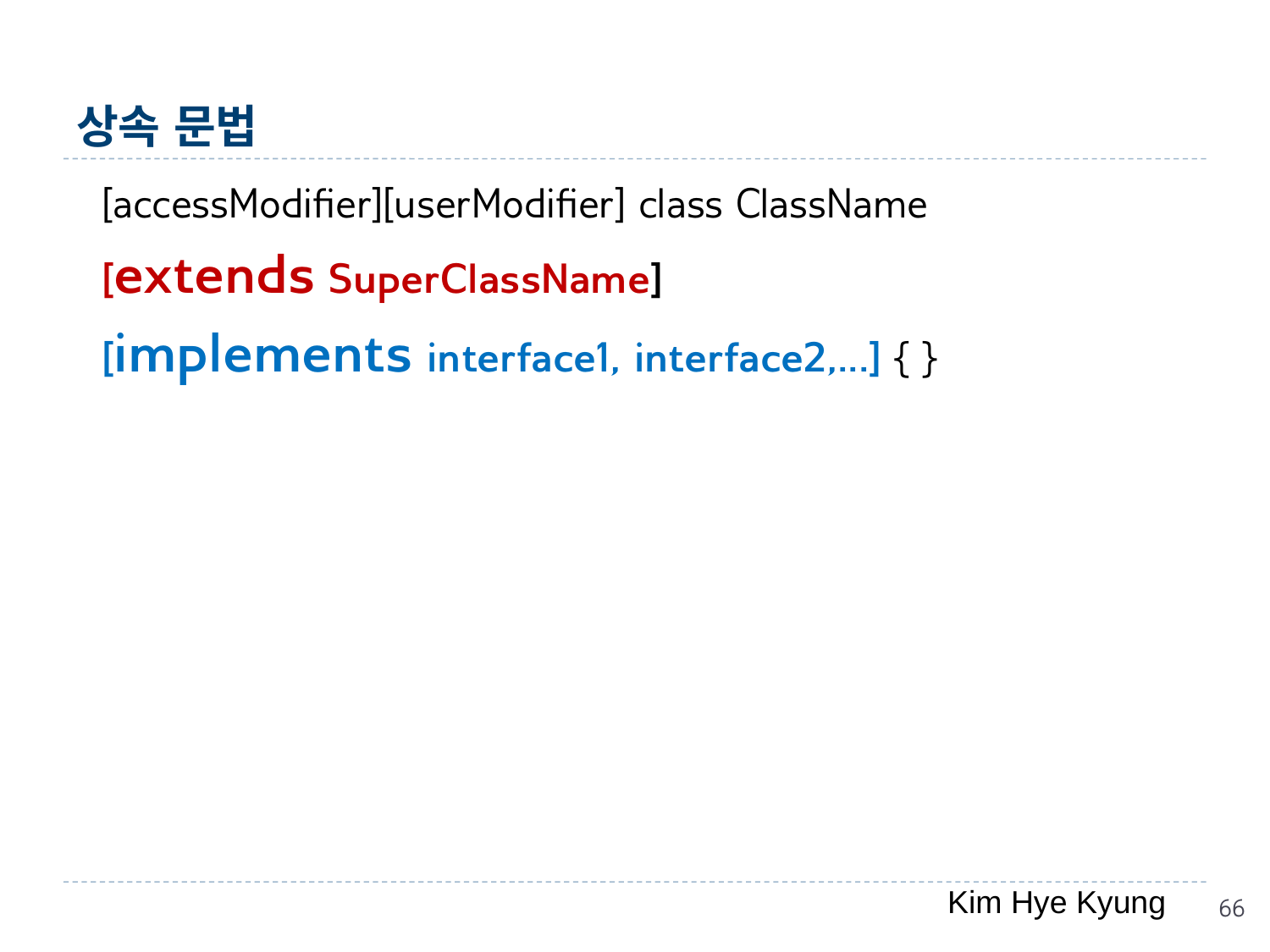

# 상속 문법
  [accessModifier][userModifier] class ClassName
  [extends SuperClassName]
  [implements interface1, interface2,...] { }
66